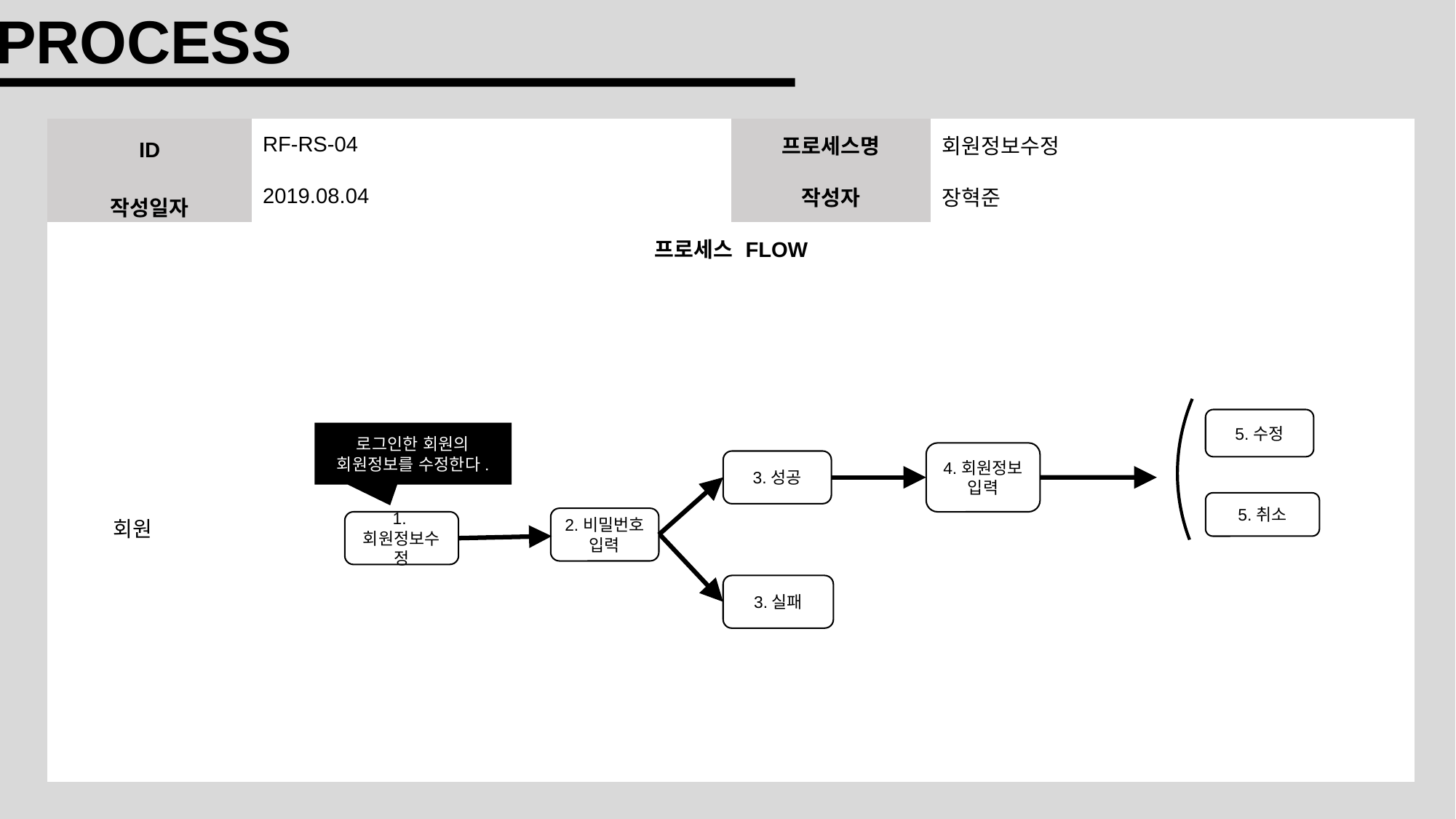

PROCESS

| ID |  | RF-RS-04 | 프로세스명 | 회원정보수정 |
| --- | --- | --- | --- | --- |
| 작성일자 |  | 2019.08.04 | 작성자 | 장혁준 |
| 프로세스 FLOW |  |  |  |  |
| 회원 |  |  |  |  |

5.수정
로그인한 회원의 회원정보를 수정한다.
4.회원정보 입력
3.성공
5.취소
2.비밀번호 입력
1.회원정보수정
3.실패